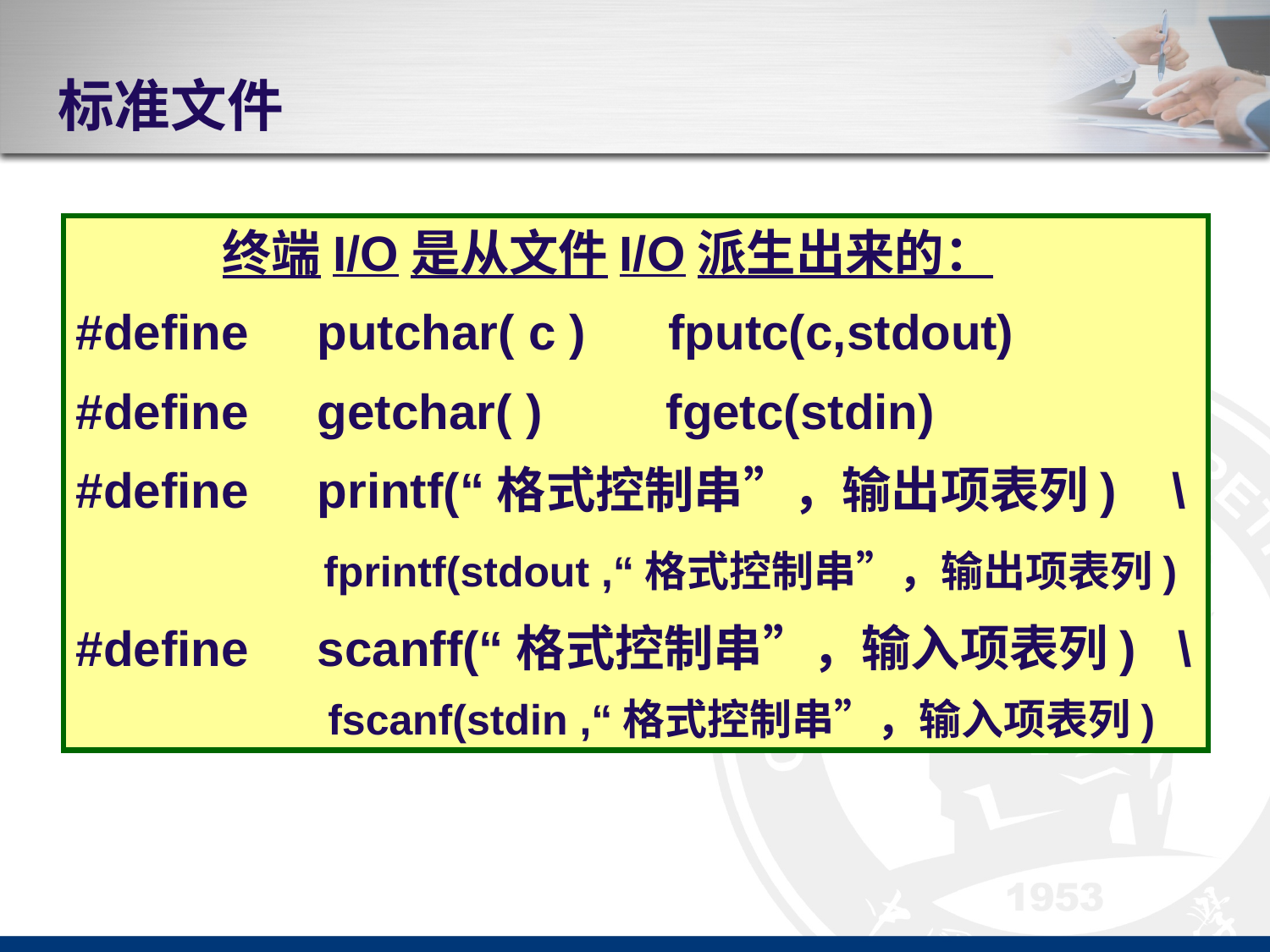

# 标准文件
            终端I/O是从文件I/O派生出来的：
#define     putchar( c )      fputc(c,stdout)
#define     getchar( )         fgetc(stdin)
#define     printf(“格式控制串”，输出项表列)    \
                  fprintf(stdout ,“格式控制串”，输出项表列)
#define     scanff(“格式控制串”，输入项表列)   \
                            fscanf(stdin ,“格式控制串”，输入项表列)